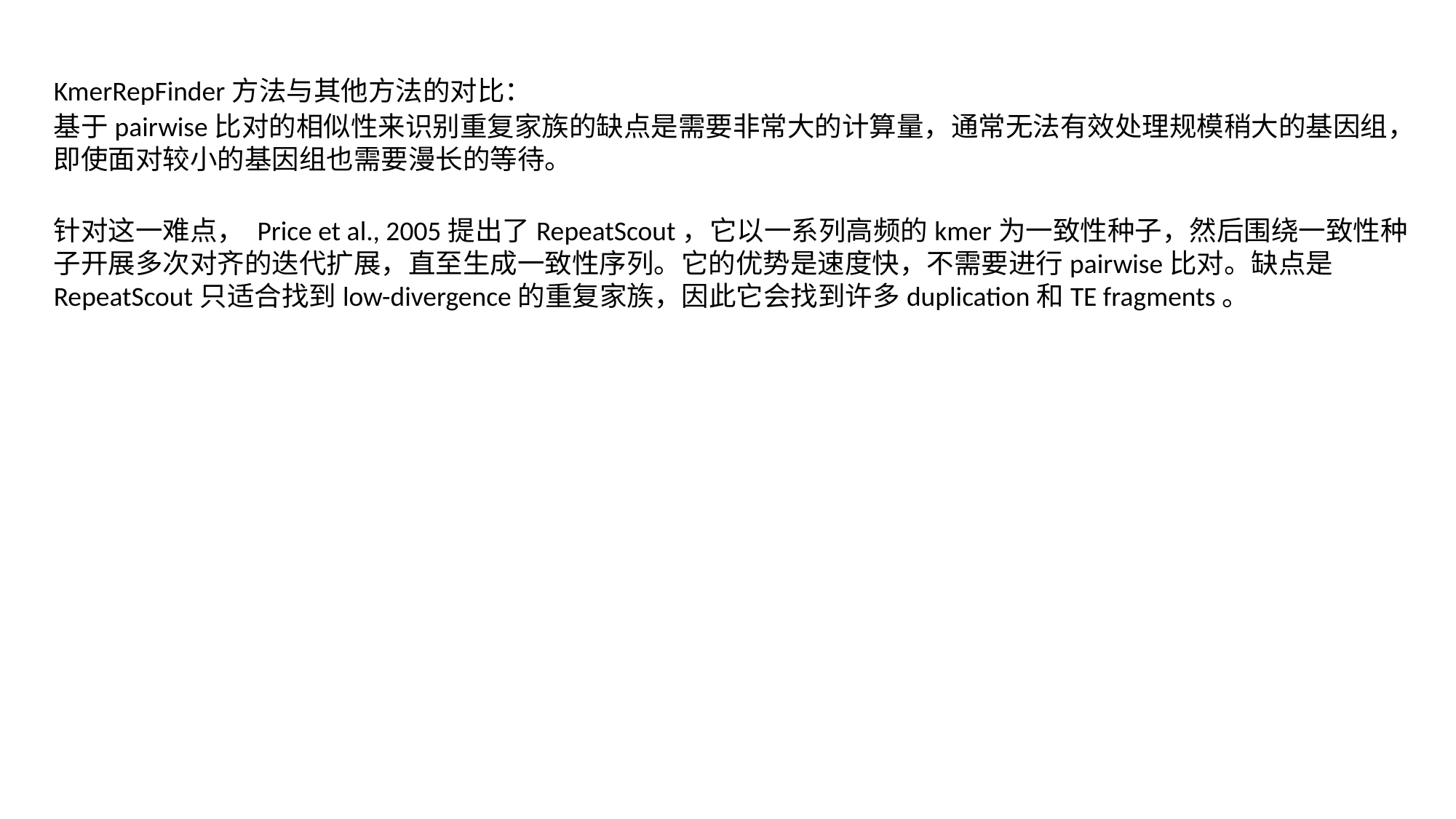

KmerRepFinder方法与其他方法的对比：
基于pairwise比对的相似性来识别重复家族的缺点是需要非常大的计算量，通常无法有效处理规模稍大的基因组，即使面对较小的基因组也需要漫长的等待。

针对这一难点， Price et al., 2005提出了RepeatScout，它以一系列高频的kmer为一致性种子，然后围绕一致性种子开展多次对齐的迭代扩展，直至生成一致性序列。它的优势是速度快，不需要进行pairwise比对。缺点是RepeatScout只适合找到low-divergence的重复家族，因此它会找到许多duplication和TE fragments。